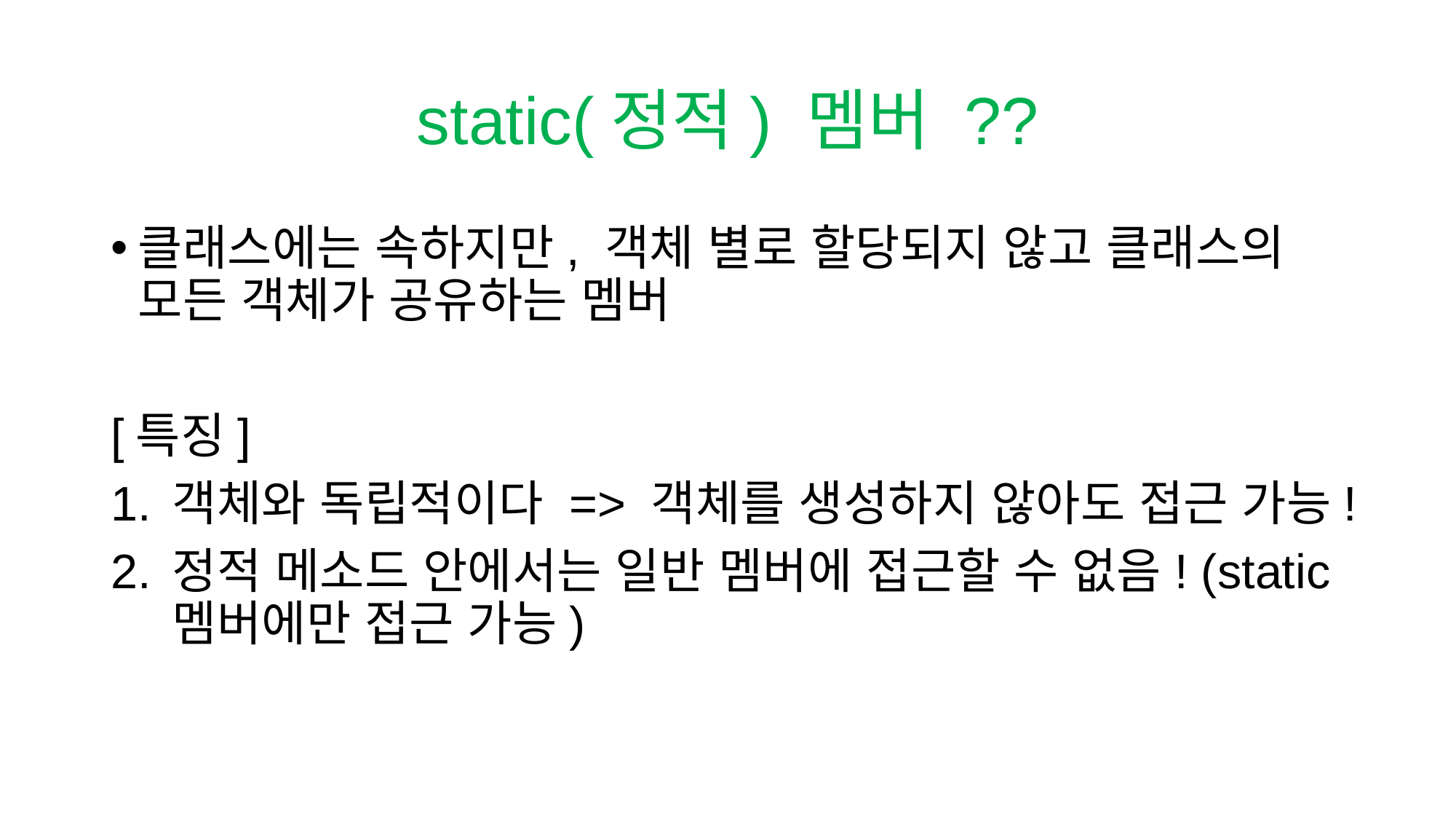

# static(정적) 멤버 ??
클래스에는 속하지만, 객체 별로 할당되지 않고 클래스의 모든 객체가 공유하는 멤버

[특징]
객체와 독립적이다 => 객체를 생성하지 않아도 접근 가능!
정적 메소드 안에서는 일반 멤버에 접근할 수 없음! (static 멤버에만 접근 가능)